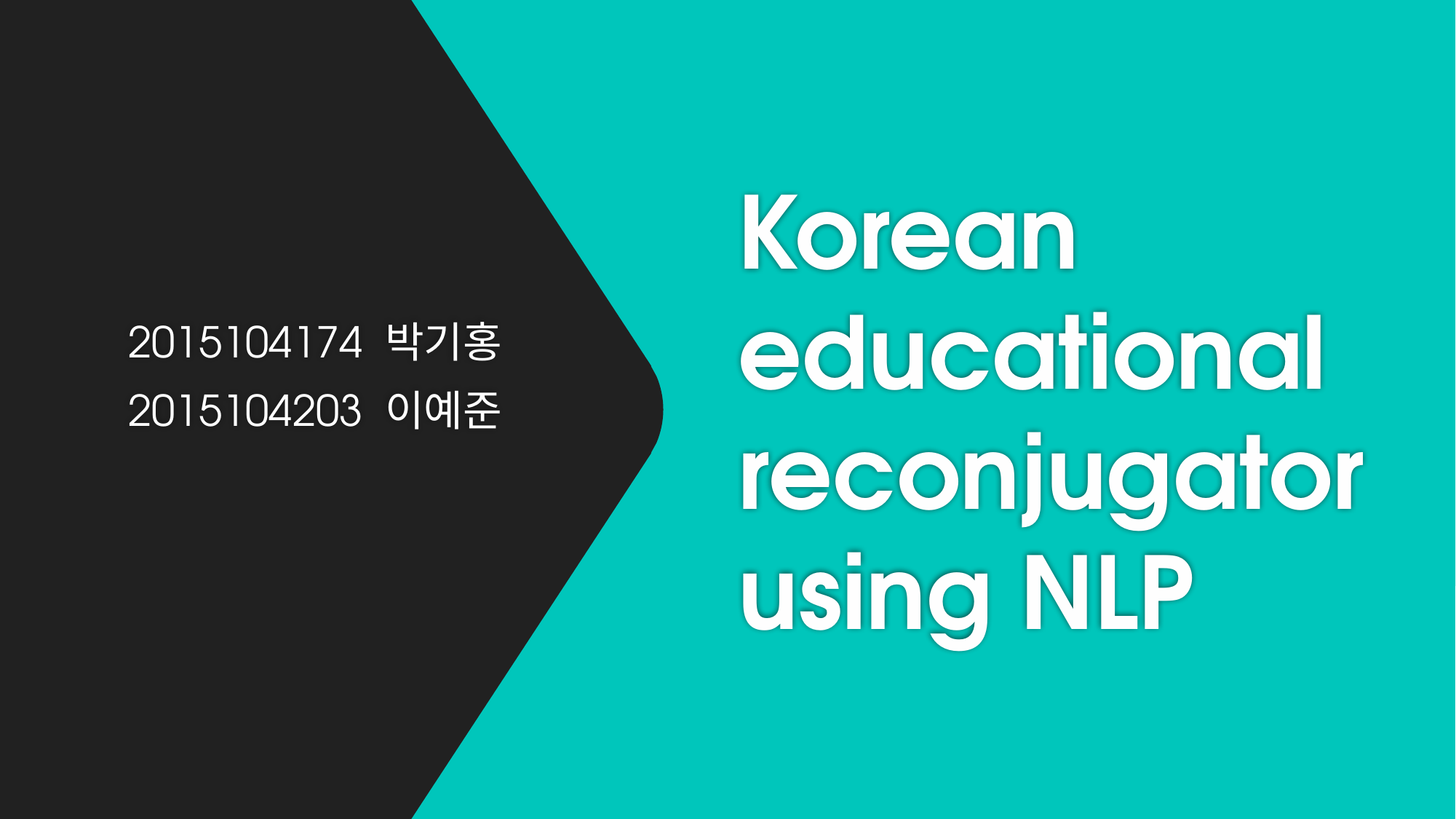

# Korean educational reconjugator using NLP
2015104174 박기홍
2015104203 이예준